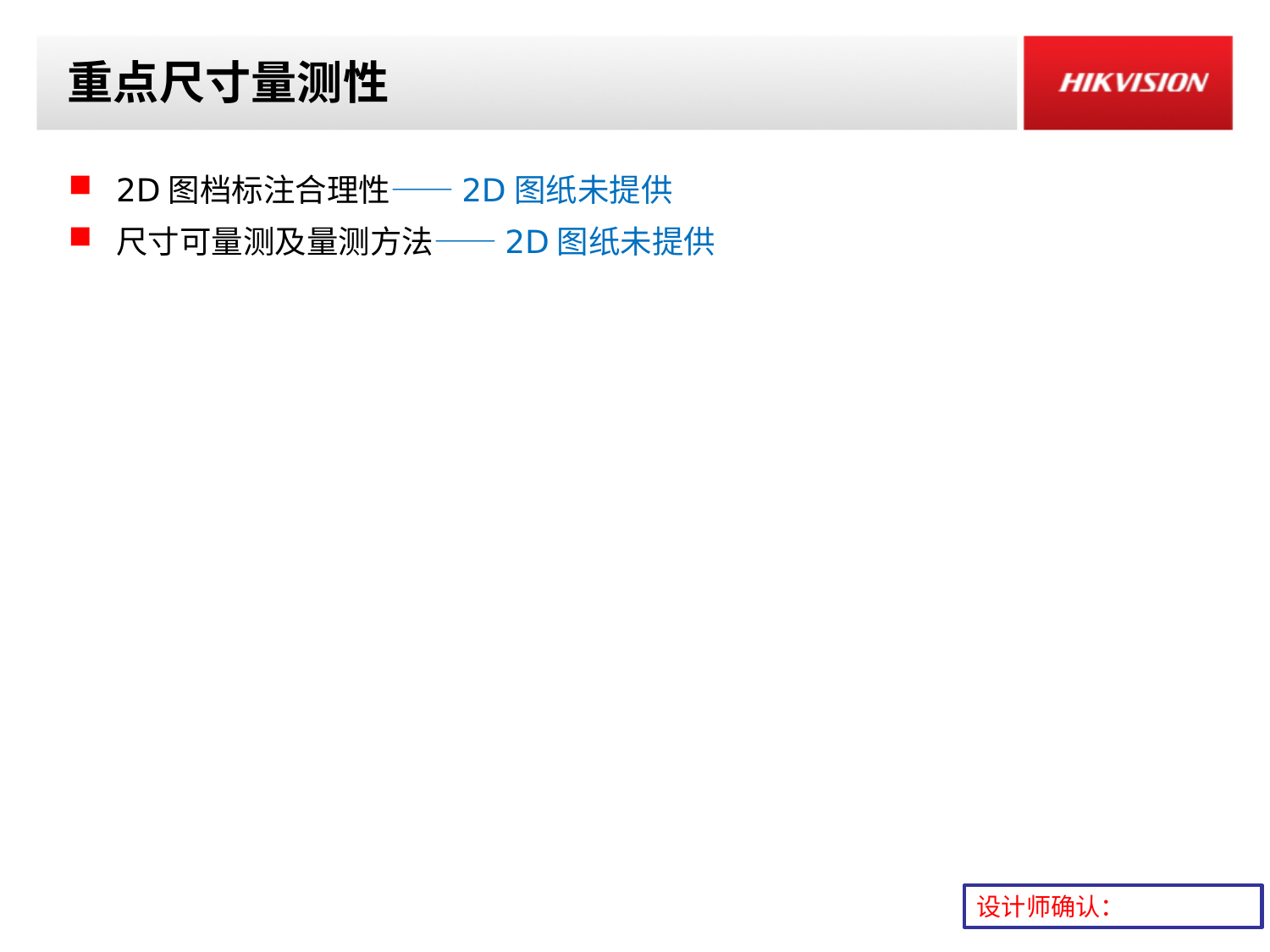

# 重点尺寸量测性
2D图档标注合理性——2D图纸未提供
尺寸可量测及量测方法——2D图纸未提供
设计师确认：